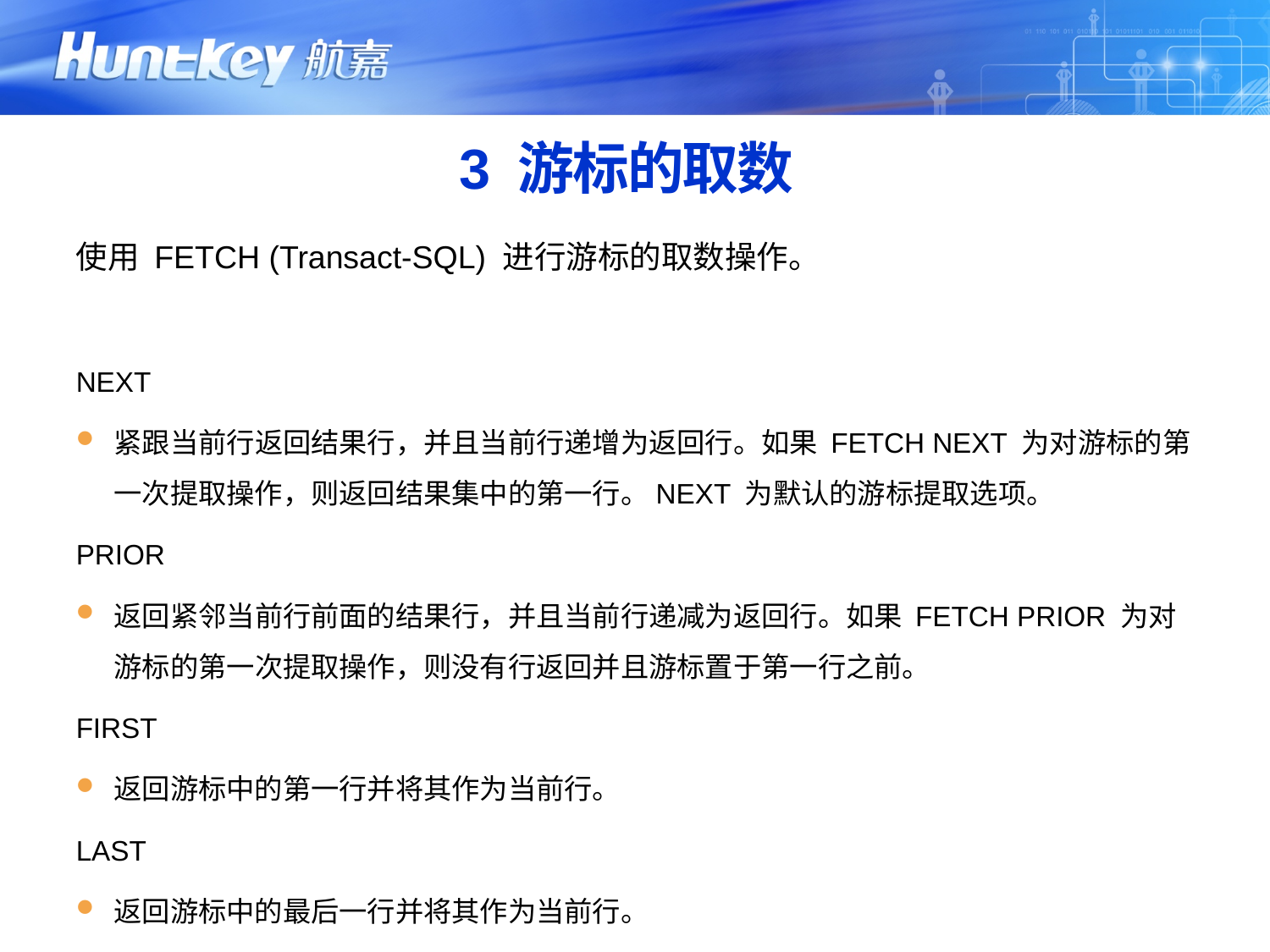

# 3 游标的取数
使用 FETCH (Transact-SQL) 进行游标的取数操作。

NEXT
紧跟当前行返回结果行，并且当前行递增为返回行。如果 FETCH NEXT 为对游标的第一次提取操作，则返回结果集中的第一行。NEXT 为默认的游标提取选项。
PRIOR
返回紧邻当前行前面的结果行，并且当前行递减为返回行。如果 FETCH PRIOR 为对游标的第一次提取操作，则没有行返回并且游标置于第一行之前。
FIRST
返回游标中的第一行并将其作为当前行。
LAST
返回游标中的最后一行并将其作为当前行。